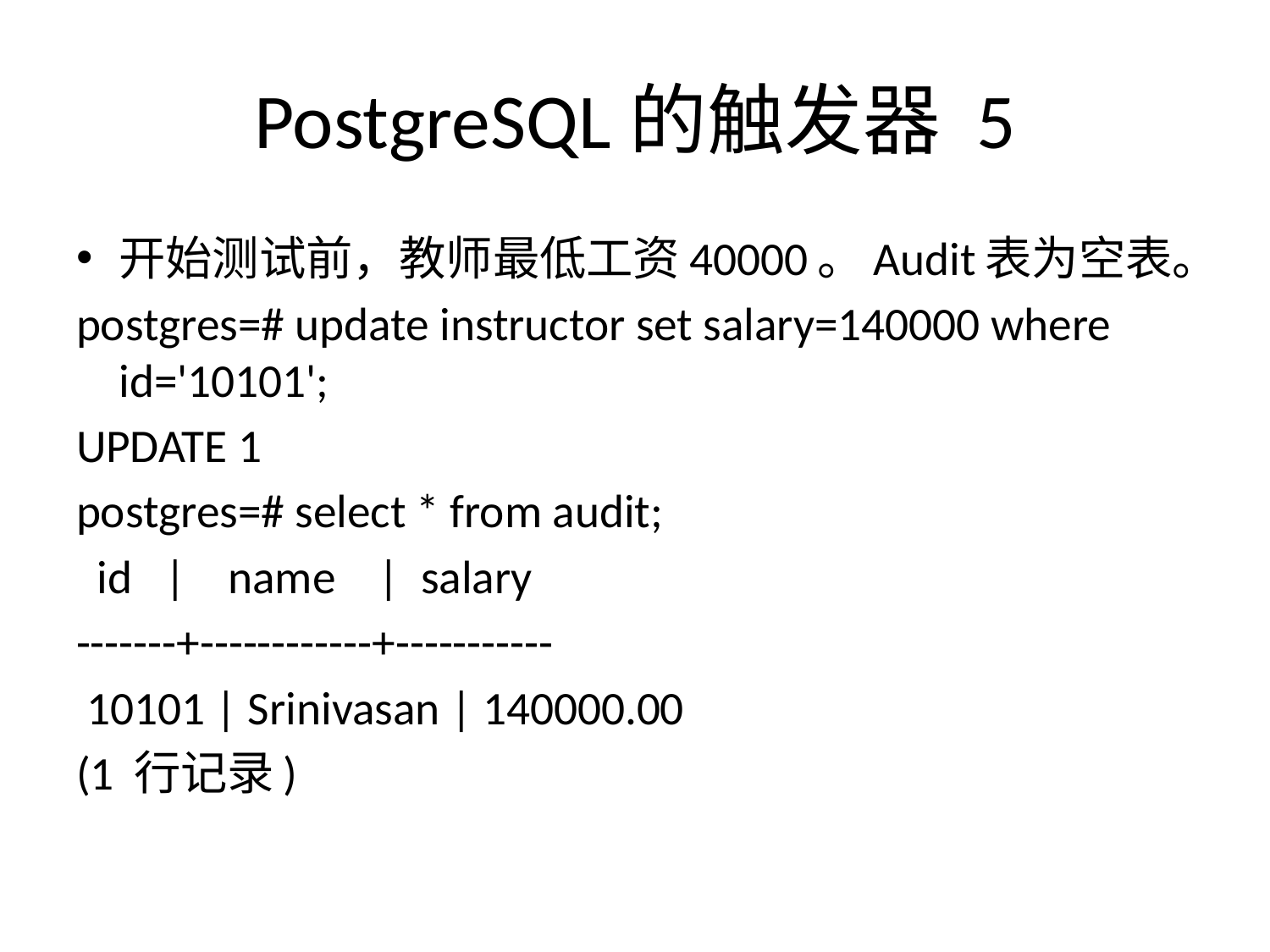

# PostgreSQL的触发器 5
开始测试前，教师最低工资40000。Audit表为空表。
postgres=# update instructor set salary=140000 where id='10101';
UPDATE 1
postgres=# select * from audit;
  id   |    name    |  salary
-------+------------+-----------
 10101 | Srinivasan | 140000.00
(1 行记录)